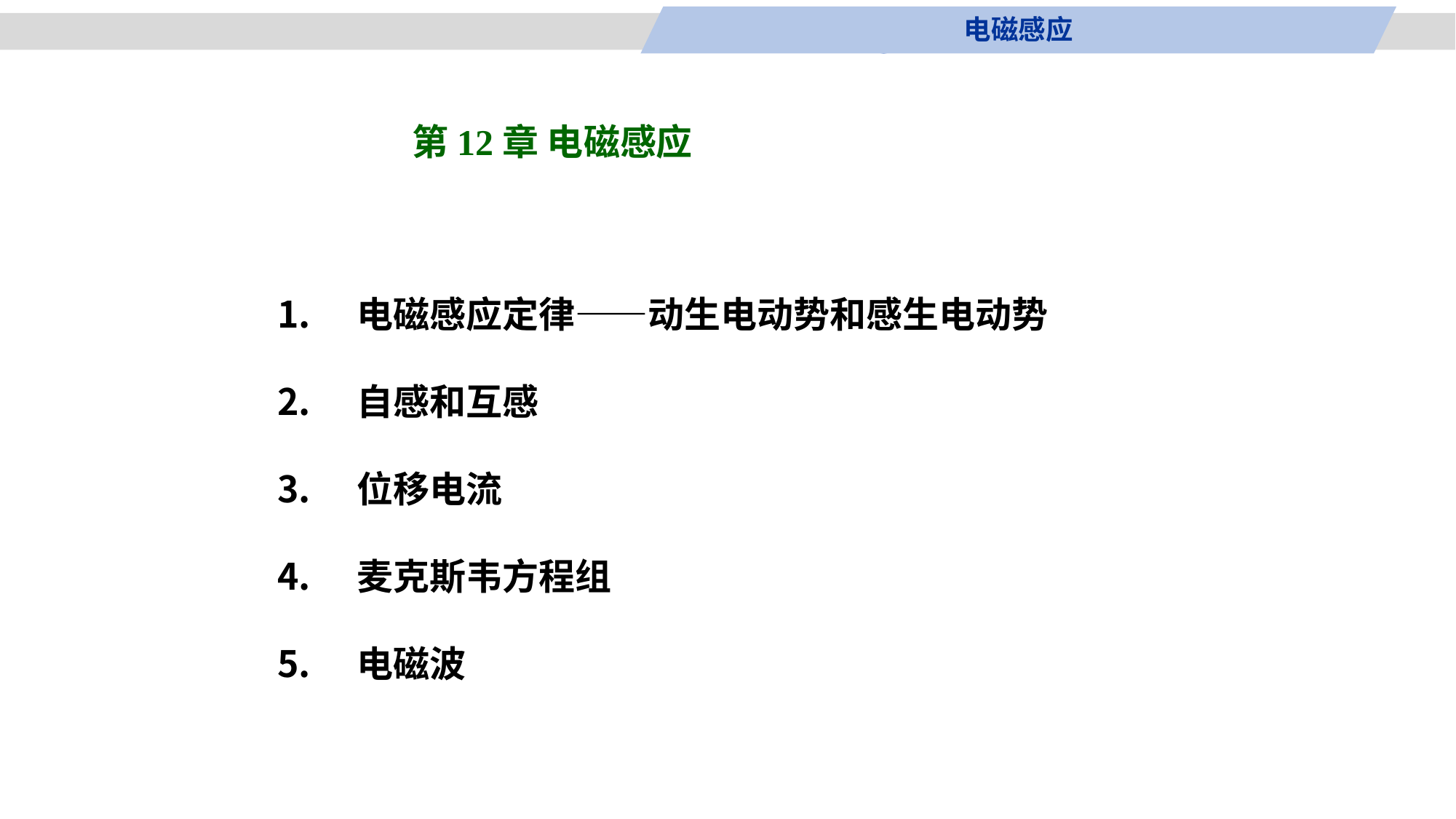

电磁感应
第12章 电磁感应
  电磁感应定律——动生电动势和感生电动势
  自感和互感
  位移电流
  麦克斯韦方程组
  电磁波